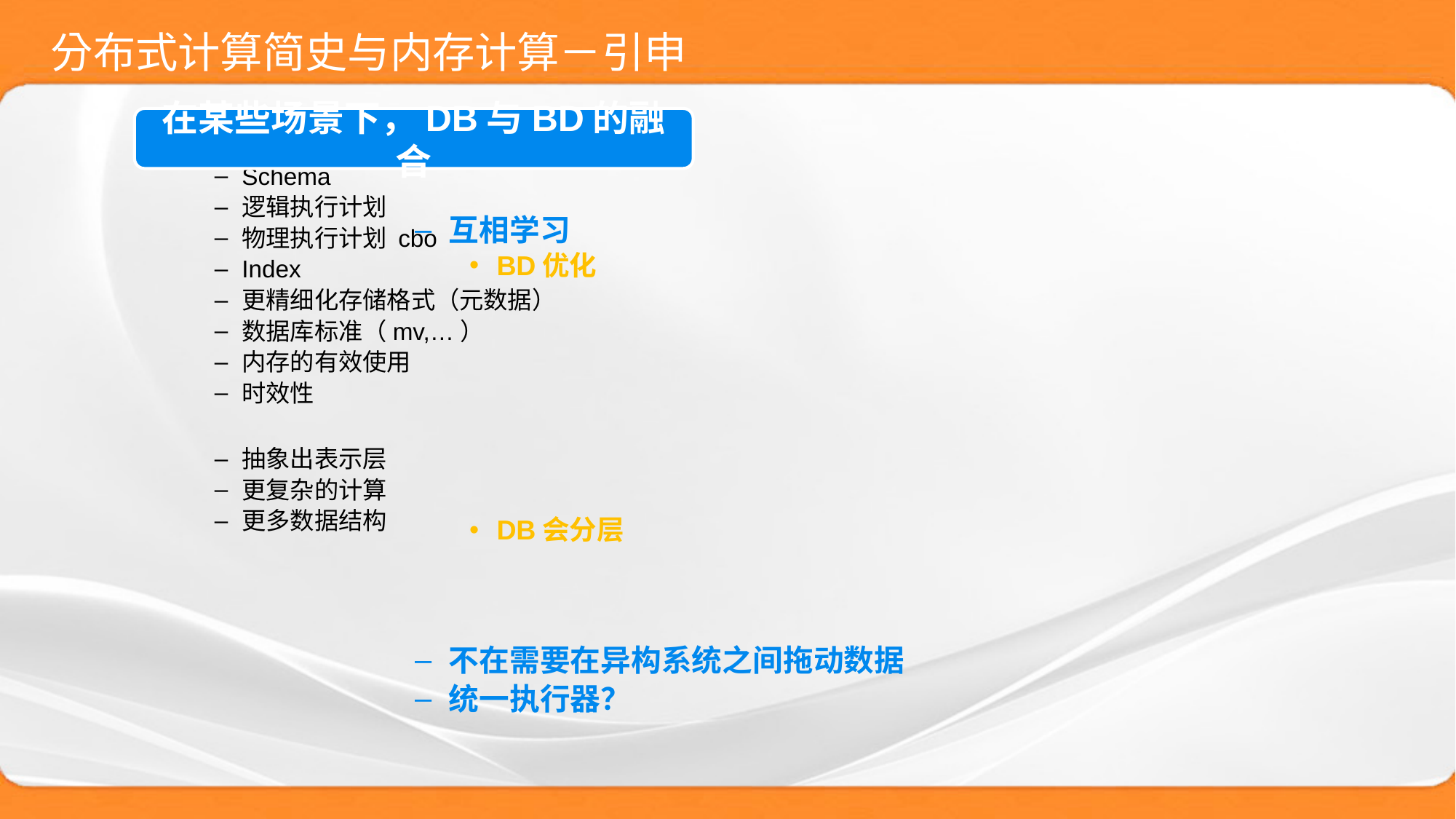

# 分布式计算简史与内存计算－引申
在某些场景下，DB与BD的融合

Schema
逻辑执行计划
物理执行计划 cbo
Index
更精细化存储格式（元数据）
数据库标准（mv,…）
内存的有效使用
时效性

抽象出表示层
更复杂的计算
更多数据结构

互相学习
BD优化

DB会分层

不在需要在异构系统之间拖动数据
统一执行器？